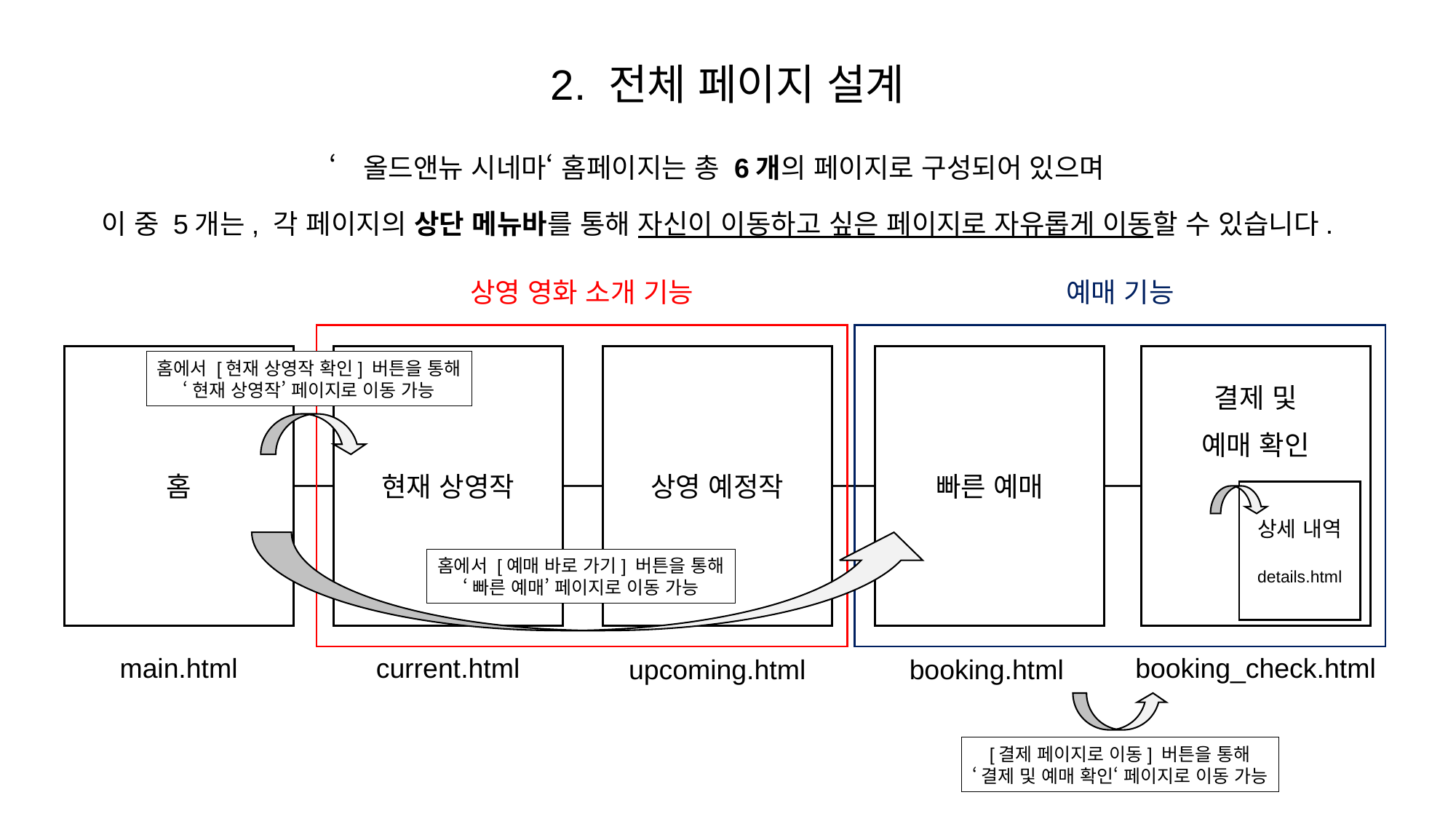

2. 전체 페이지 설계
‘올드앤뉴 시네마‘ 홈페이지는 총 6개의 페이지로 구성되어 있으며

이 중 5개는, 각 페이지의 상단 메뉴바를 통해 자신이 이동하고 싶은 페이지로 자유롭게 이동할 수 있습니다.
상영 영화 소개 기능
예매 기능

홈
현재 상영작
상영 예정작
빠른 예매
결제 및

예매 확인

main.html
current.html
booking_check.html
upcoming.html
booking.html

[결제 페이지로 이동] 버튼을 통해
‘결제 및 예매 확인‘ 페이지로 이동 가능
홈에서 [현재 상영작 확인] 버튼을 통해
‘현재 상영작’ 페이지로 이동 가능

상세 내역

details.html

홈에서 [예매 바로 가기] 버튼을 통해
‘빠른 예매’ 페이지로 이동 가능